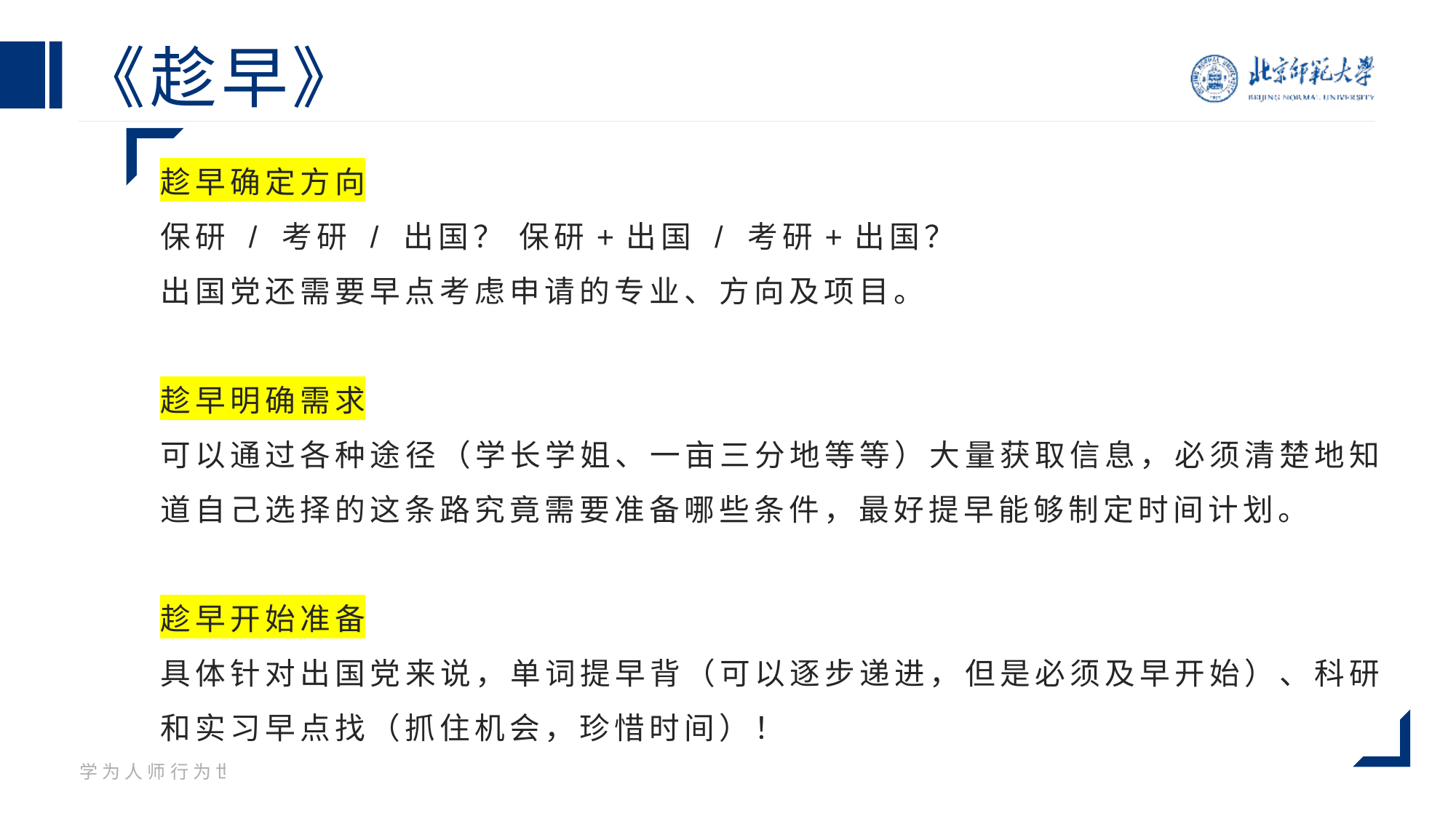

# 《趁早》

趁早确定方向
保研 / 考研 / 出国？ 保研+出国 / 考研+出国？
出国党还需要早点考虑申请的专业、方向及项目。

趁早明确需求
可以通过各种途径（学长学姐、一亩三分地等等）大量获取信息，必须清楚地知道自己选择的这条路究竟需要准备哪些条件，最好提早能够制定时间计划。

趁早开始准备
具体针对出国党来说，单词提早背（可以逐步递进，但是必须及早开始）、科研和实习早点找（抓住机会，珍惜时间）！